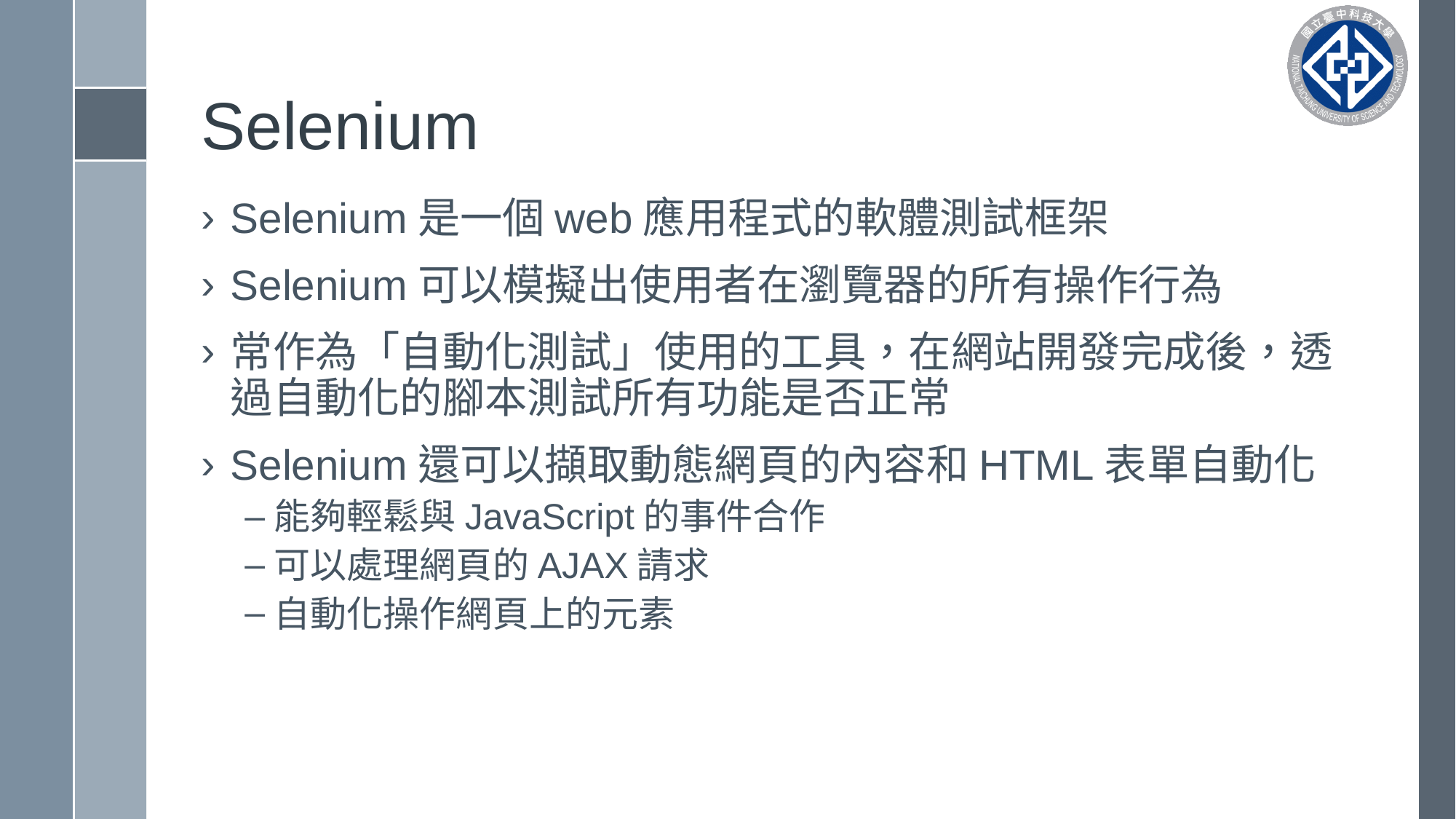

# Selenium
Selenium是一個web應用程式的軟體測試框架
Selenium可以模擬出使用者在瀏覽器的所有操作行為
常作為「自動化測試」使用的工具，在網站開發完成後，透過自動化的腳本測試所有功能是否正常
Selenium還可以擷取動態網頁的內容和HTML表單自動化
能夠輕鬆與JavaScript的事件合作
可以處理網頁的AJAX請求
自動化操作網頁上的元素